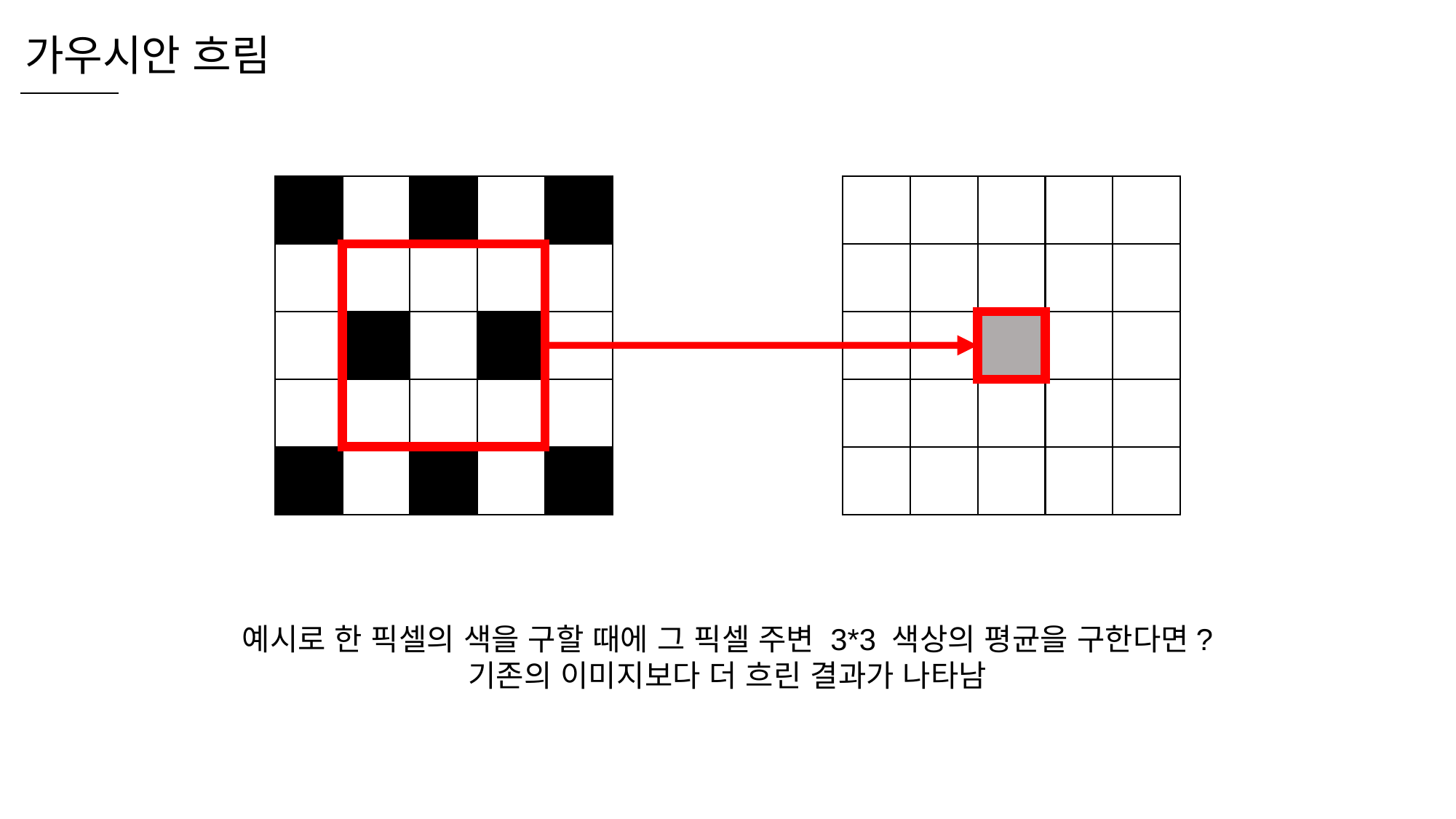

가우시안 흐림

예시로 한 픽셀의 색을 구할 때에 그 픽셀 주변 3*3 색상의 평균을 구한다면?
기존의 이미지보다 더 흐린 결과가 나타남